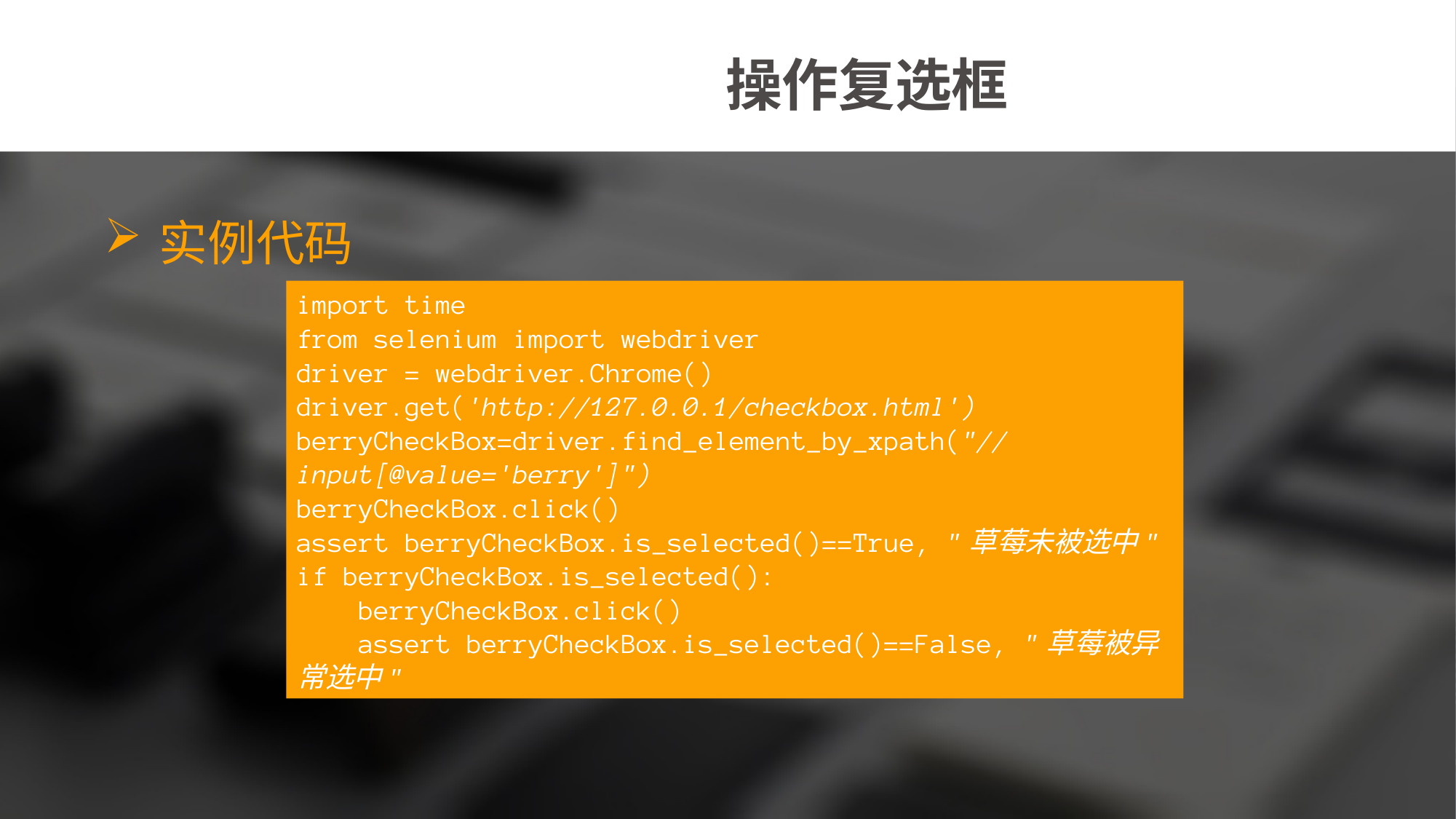

操作复选框
实例代码
import time
from selenium import webdriver
driver = webdriver.Chrome()
driver.get('http://127.0.0.1/checkbox.html')
berryCheckBox=driver.find_element_by_xpath("//input[@value='berry']")
berryCheckBox.click()
assert berryCheckBox.is_selected()==True, "草莓未被选中"
if berryCheckBox.is_selected():
    berryCheckBox.click()
    assert berryCheckBox.is_selected()==False, "草莓被异常选中"